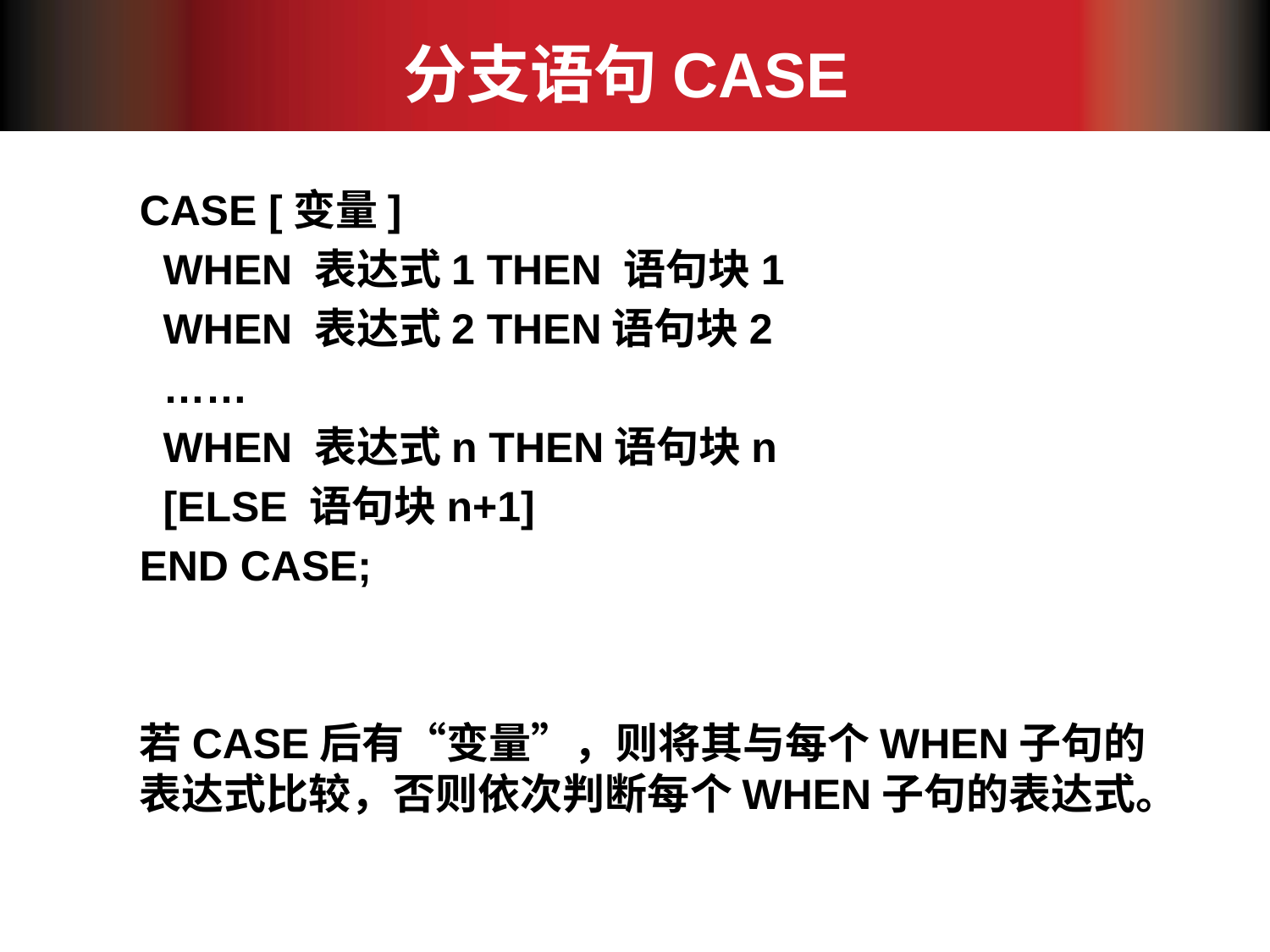

# 分支语句CASE
CASE [变量]
  WHEN 表达式1 THEN 语句块1
  WHEN 表达式2 THEN语句块2
  ……
  WHEN 表达式n THEN语句块n
  [ELSE 语句块n+1]
END CASE;

若CASE后有“变量”，则将其与每个WHEN子句的表达式比较，否则依次判断每个WHEN子句的表达式。